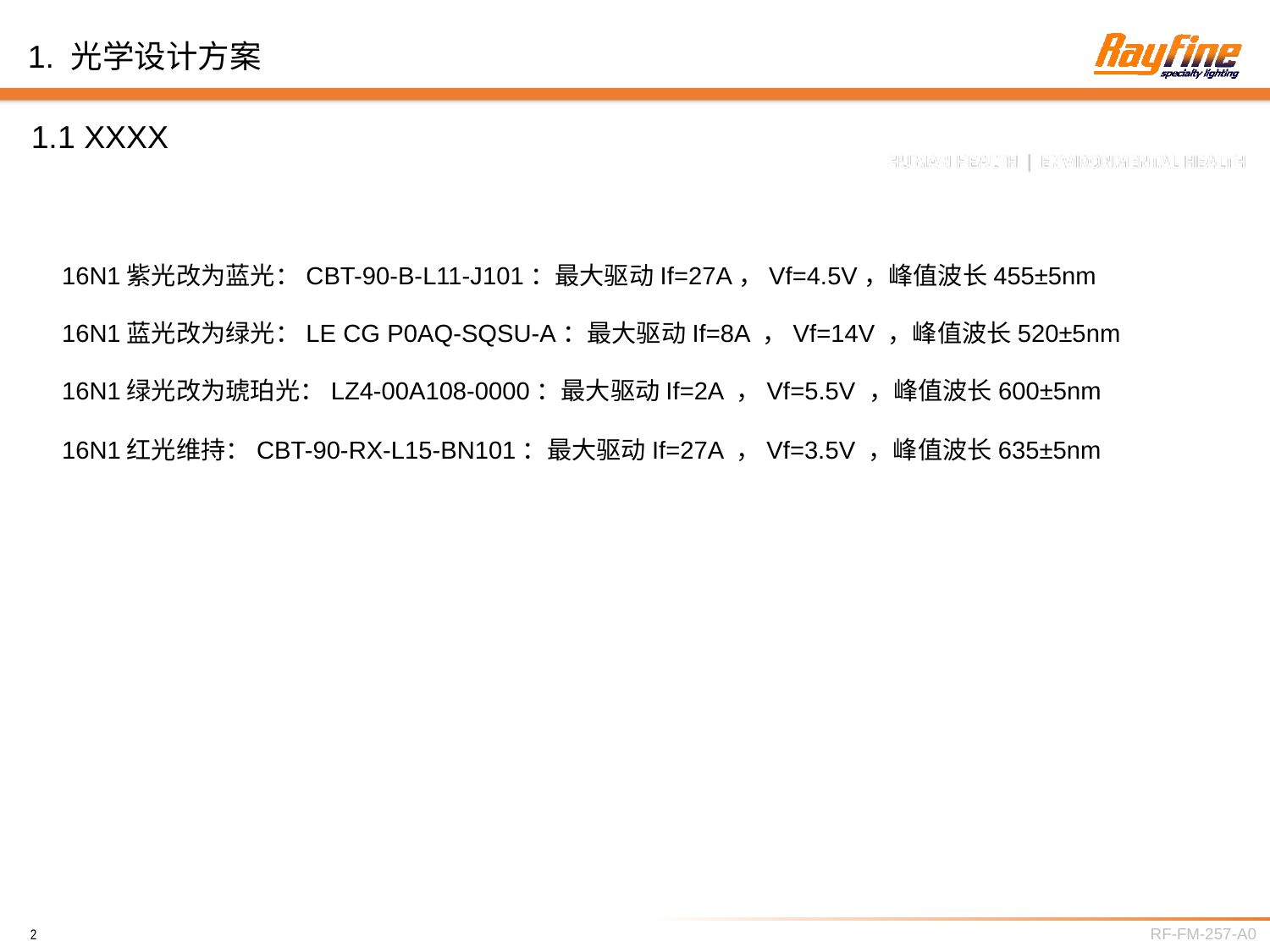

1. 光学设计方案
1.1 XXXX
16N1紫光改为蓝光：CBT-90-B-L11-J101：最大驱动If=27A，Vf=4.5V，峰值波长455±5nm
16N1蓝光改为绿光：LE CG P0AQ-SQSU-A：最大驱动If=8A ，Vf=14V ，峰值波长520±5nm
16N1绿光改为琥珀光：LZ4-00A108-0000：最大驱动If=2A ，Vf=5.5V ，峰值波长600±5nm
16N1红光维持：CBT-90-RX-L15-BN101：最大驱动If=27A ，Vf=3.5V ，峰值波长635±5nm
2